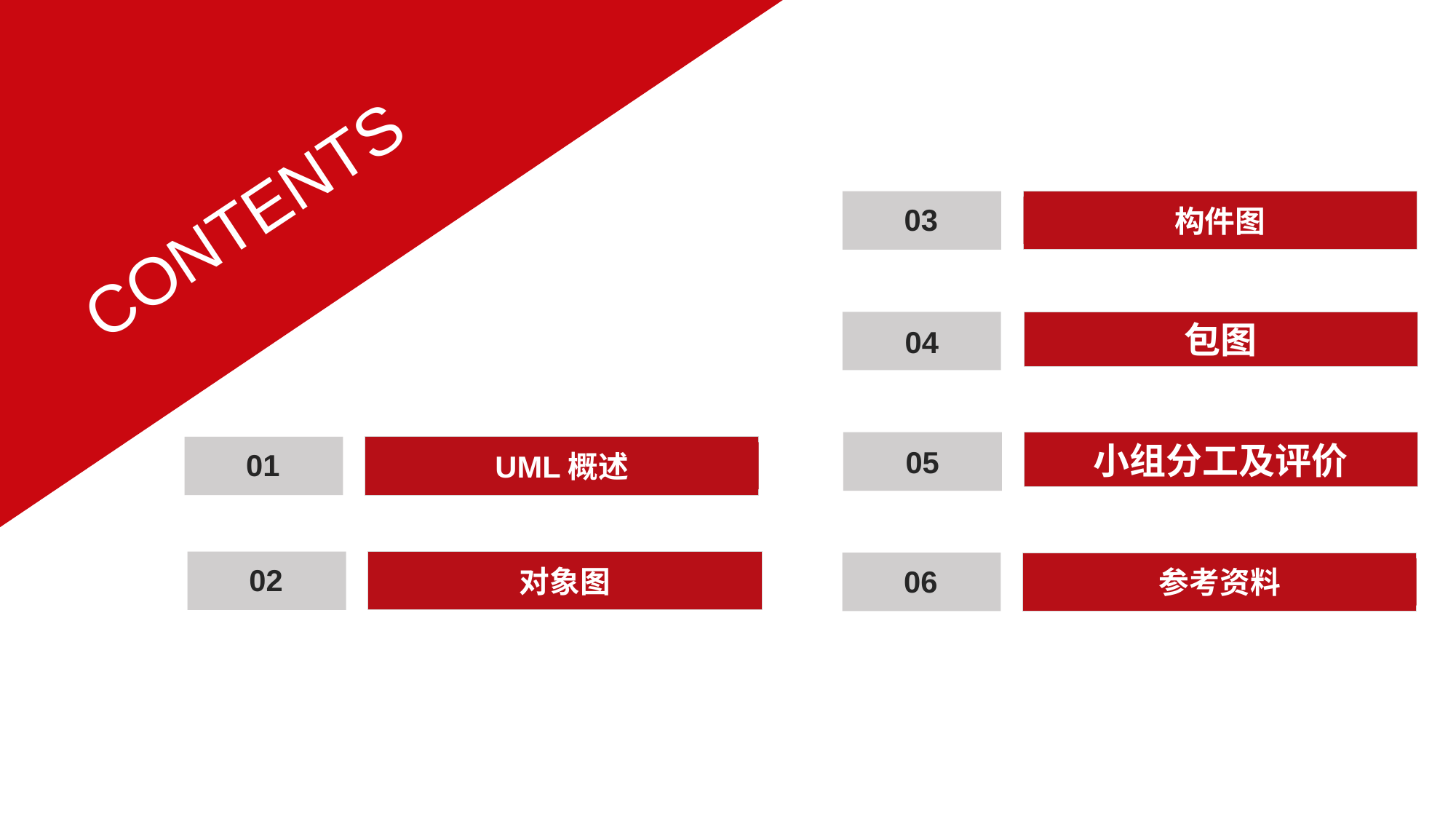

CONTENTS

03

构件图
04
包图
05
小组分工及评价

01

UML概述

02

对象图

06

参考资料